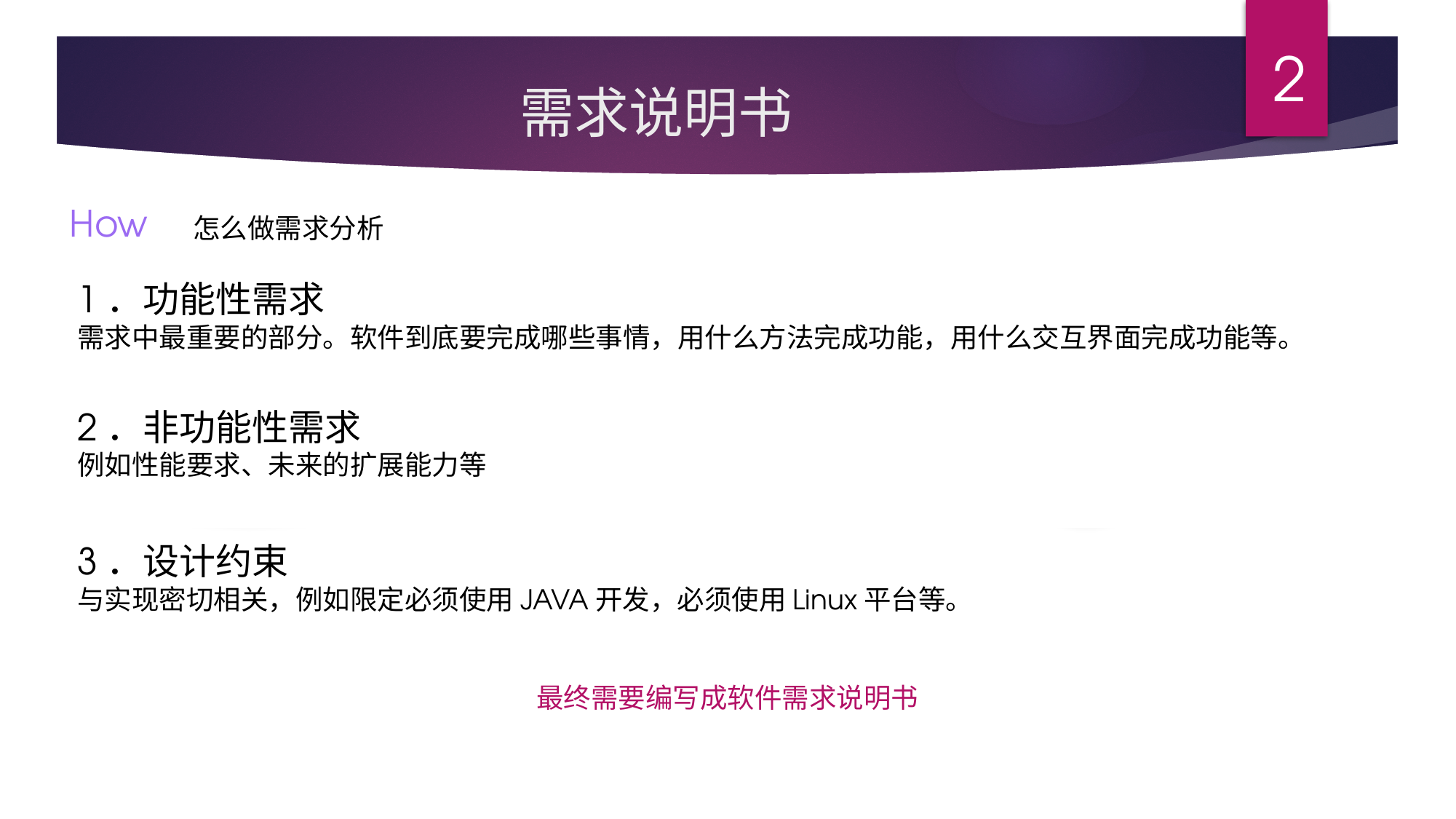

2
# 需求说明书
How
怎么做需求分析
1．功能性需求
需求中最重要的部分。软件到底要完成哪些事情，用什么方法完成功能，用什么交互界面完成功能等。

2．非功能性需求
例如性能要求、未来的扩展能力等

3．设计约束
与实现密切相关，例如限定必须使用JAVA开发，必须使用Linux平台等。

最终需要编写成软件需求说明书